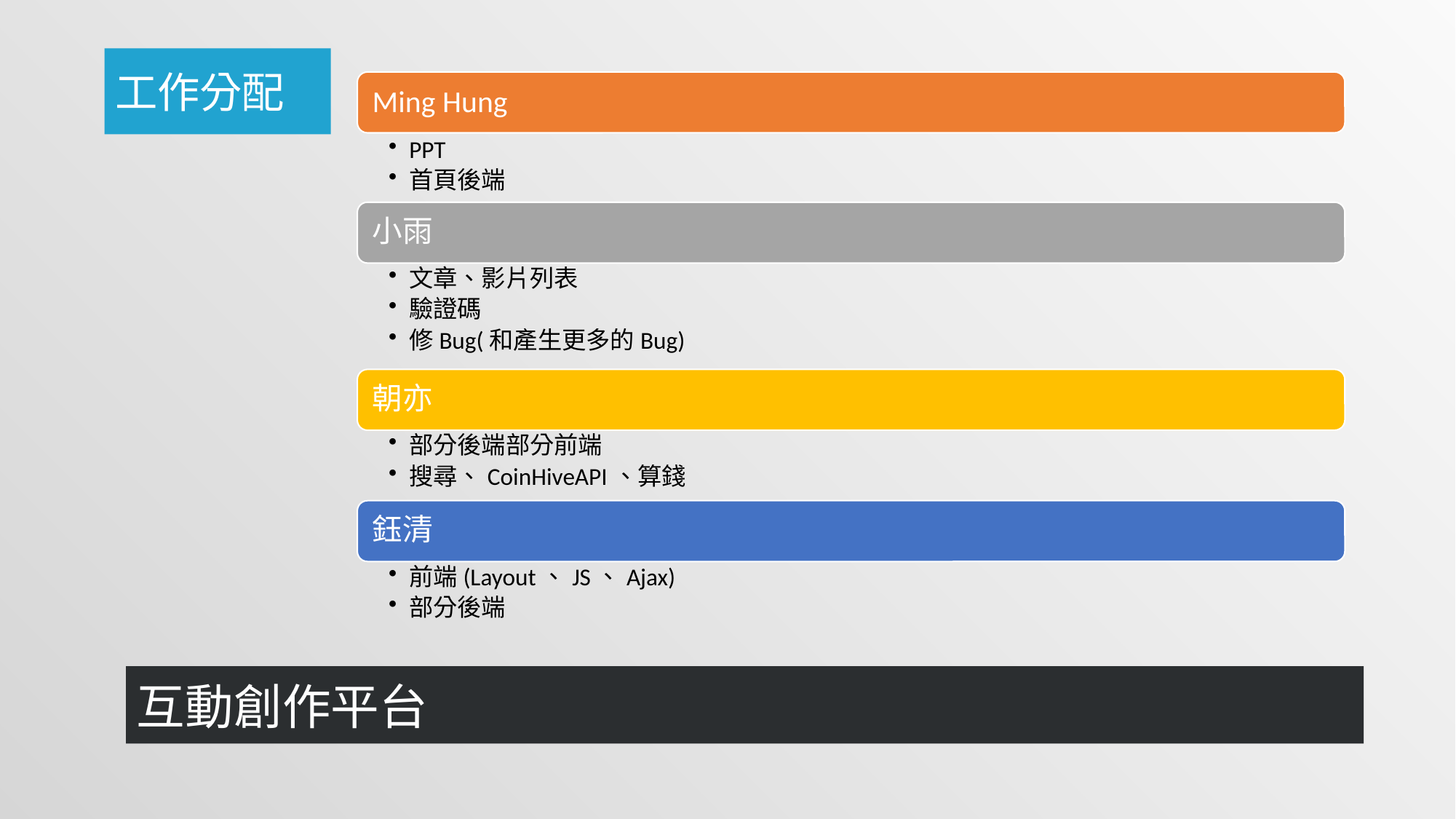

工作分配
Ming Hung
PPT
首頁後端
小雨
文章、影片列表
驗證碼
修Bug(和產生更多的Bug)
朝亦
部分後端部分前端
搜尋、CoinHiveAPI、算錢
鈺清
前端(Layout、JS、Ajax)
部分後端
互動創作平台